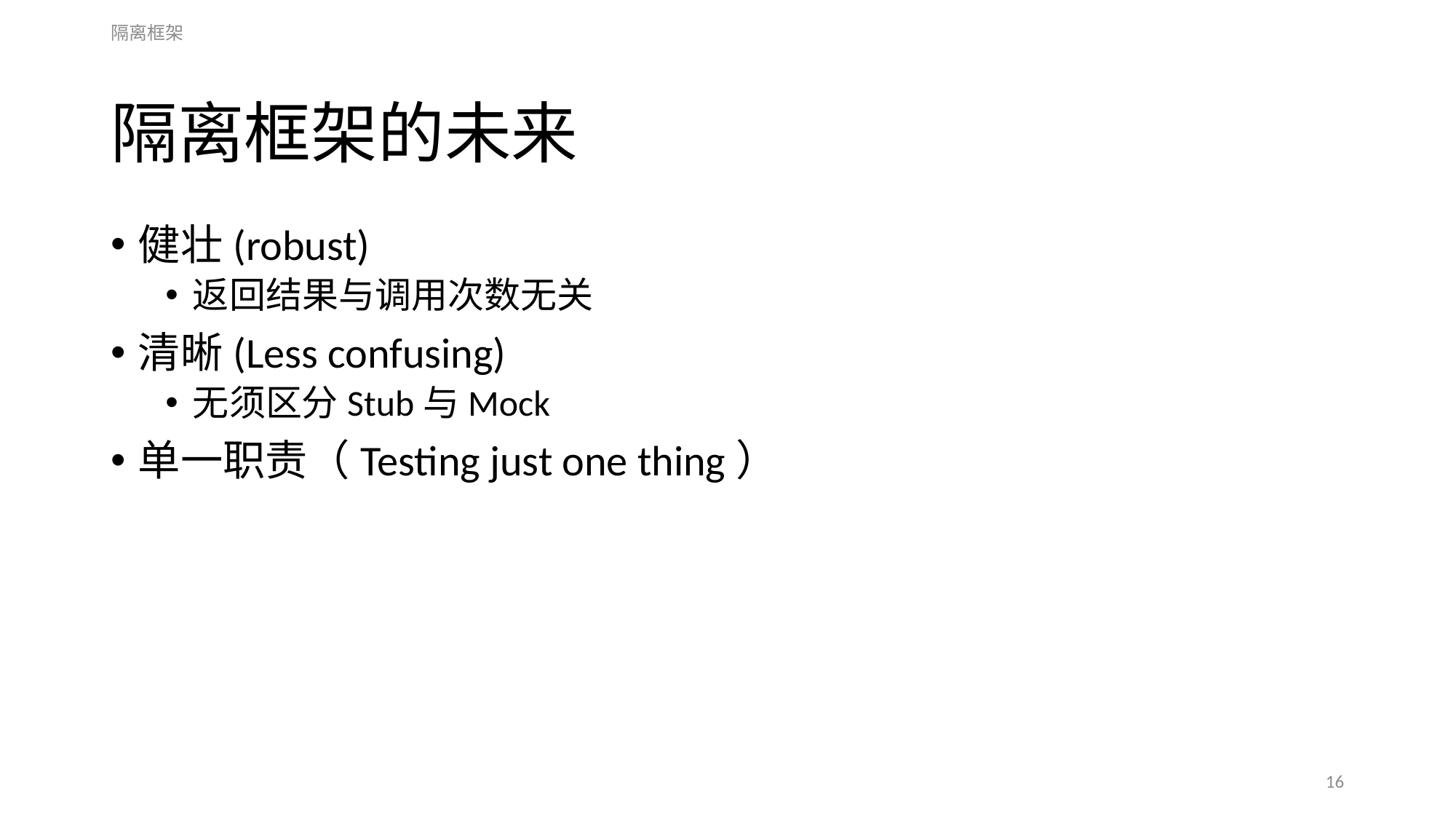

隔离框架
# 隔离框架的未来
健壮(robust)
返回结果与调用次数无关
清晰(Less confusing)
无须区分Stub与Mock
单一职责（Testing just one thing）
16